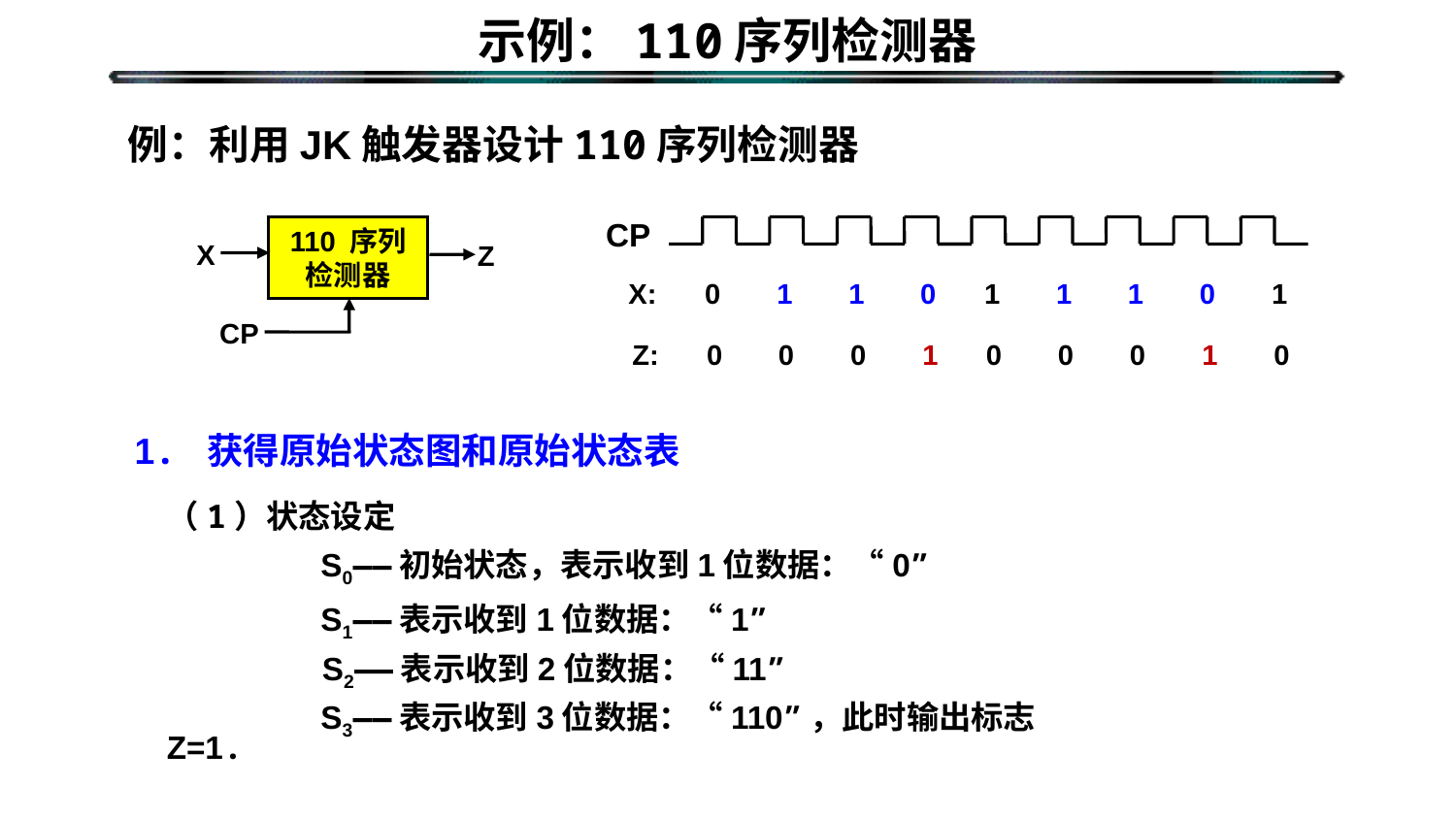

# 示例：110序列检测器
例：利用JK触发器设计110序列检测器
CP

X:      0       1       1       0      1       1       1       0       1
Z:      0       0       0       1      0       0       0       1       0
110 序列
检测器
X
Z

CP

1. 获得原始状态图和原始状态表
（1）状态设定
         S0——初始状态，表示收到1位数据：“0”
         S1——表示收到1位数据：“1”
        S2——表示收到2位数据：“11”
         S3——表示收到3位数据：“110”，此时输出标志 Z=1.
15